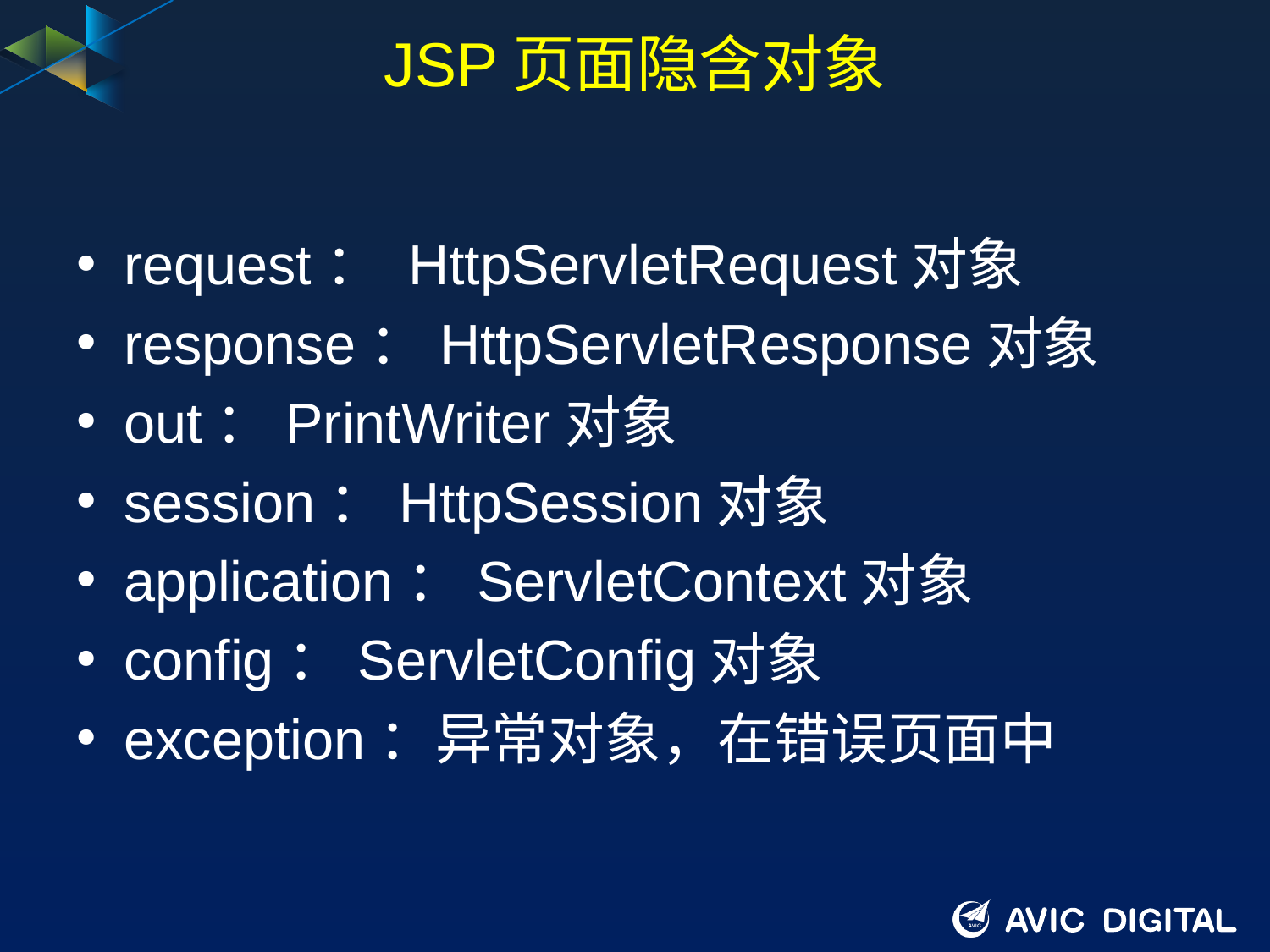

# JSP页面隐含对象
request： HttpServletRequest对象
response：HttpServletResponse对象
out：PrintWriter对象
session：HttpSession对象
application：ServletContext对象
config：ServletConfig对象
exception：异常对象，在错误页面中